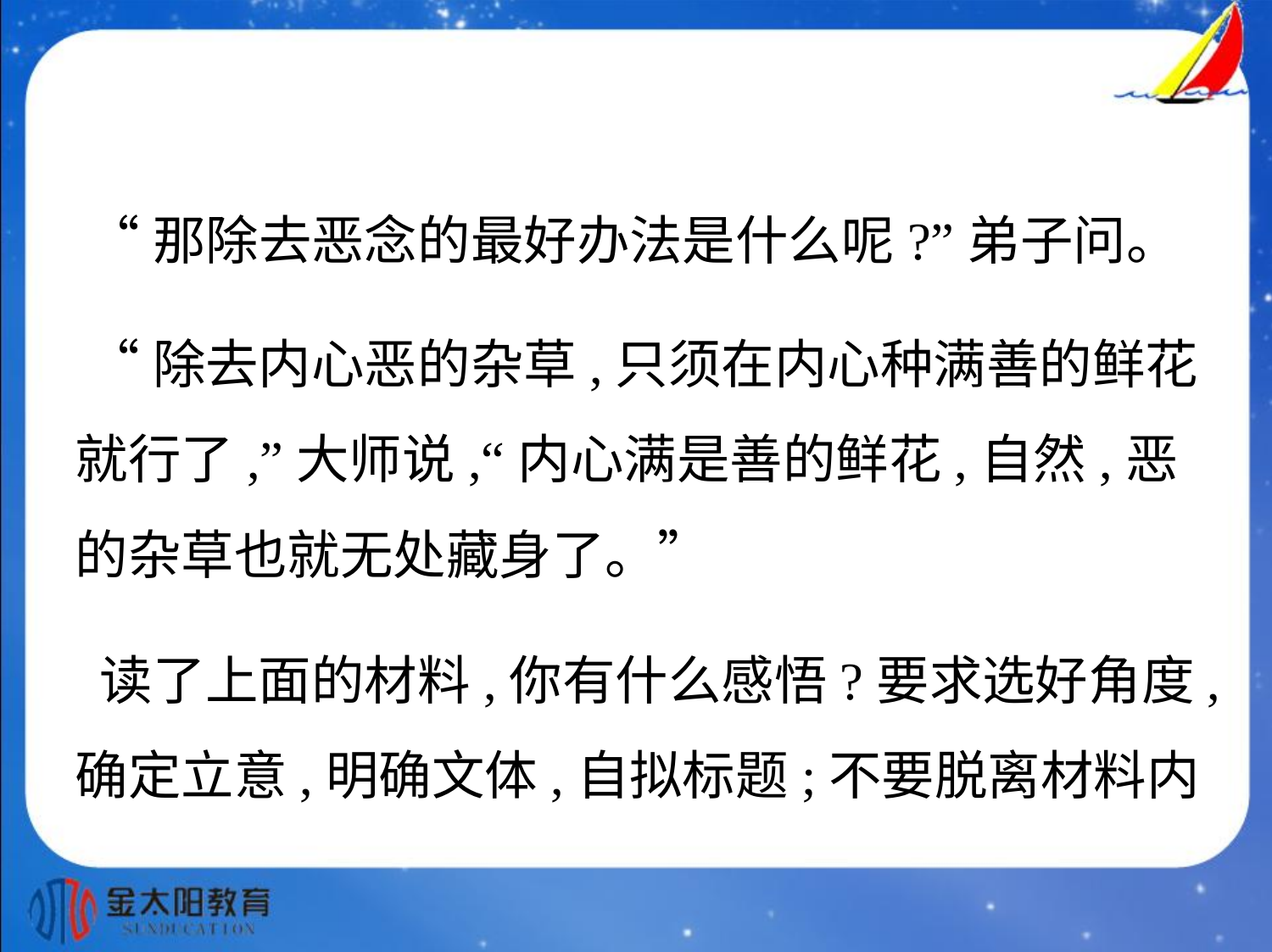

“那除去恶念的最好办法是什么呢?”弟子问。
 “除去内心恶的杂草,只须在内心种满善的鲜花
就行了,”大师说,“内心满是善的鲜花,自然,恶
的杂草也就无处藏身了。”
 读了上面的材料,你有什么感悟?要求选好角度,
确定立意,明确文体,自拟标题;不要脱离材料内